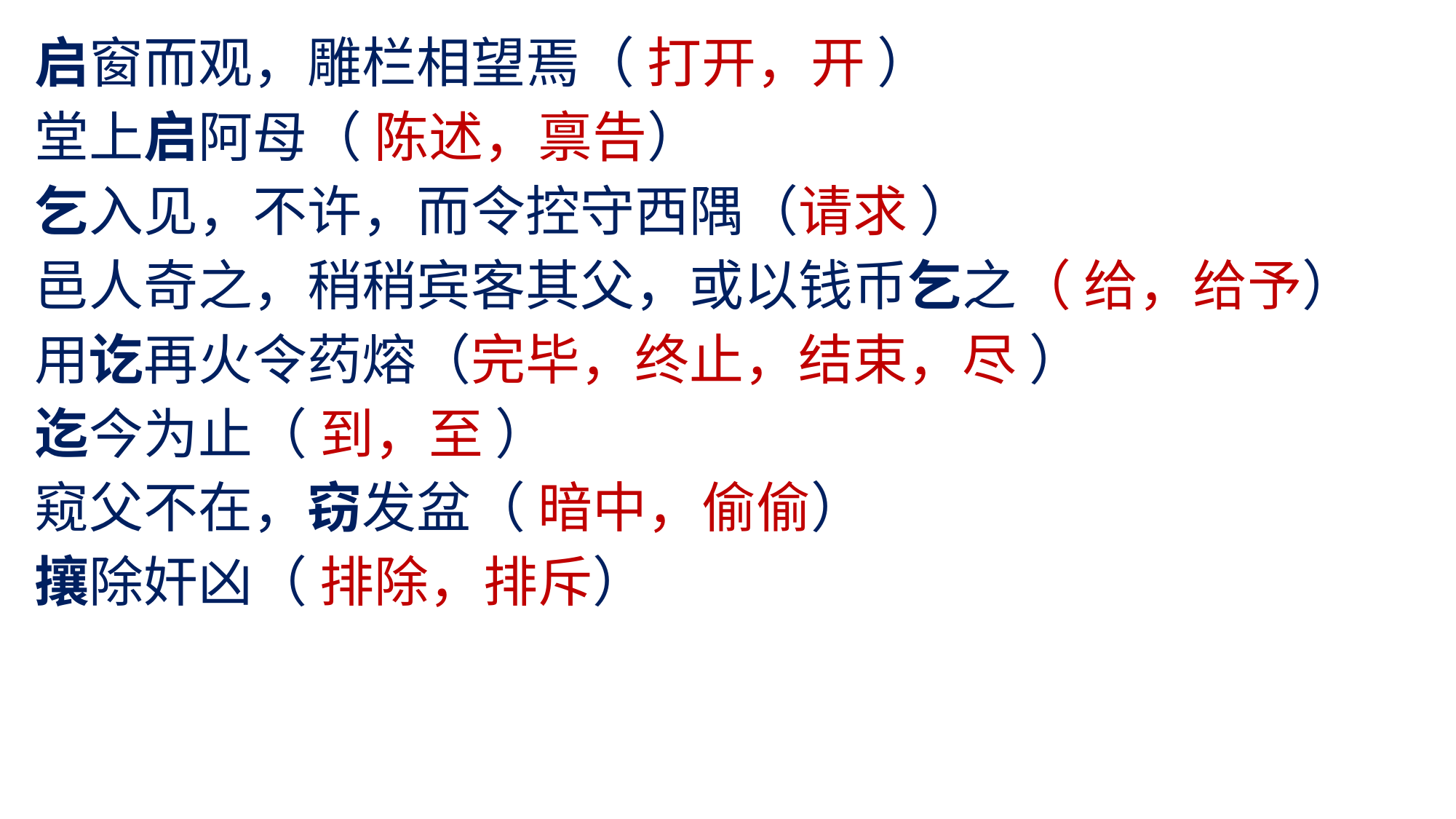

启窗而观，雕栏相望焉（ 打开，开 ）
堂上启阿母（ 陈述，禀告）
乞入见，不许，而令控守西隅（请求 ）
邑人奇之，稍稍宾客其父，或以钱币乞之（ 给，给予）
用讫再火令药熔（完毕，终止，结束，尽 ）
迄今为止（ 到，至 ）
窥父不在，窃发盆（ 暗中，偷偷）
攘除奸凶（ 排除，排斥）